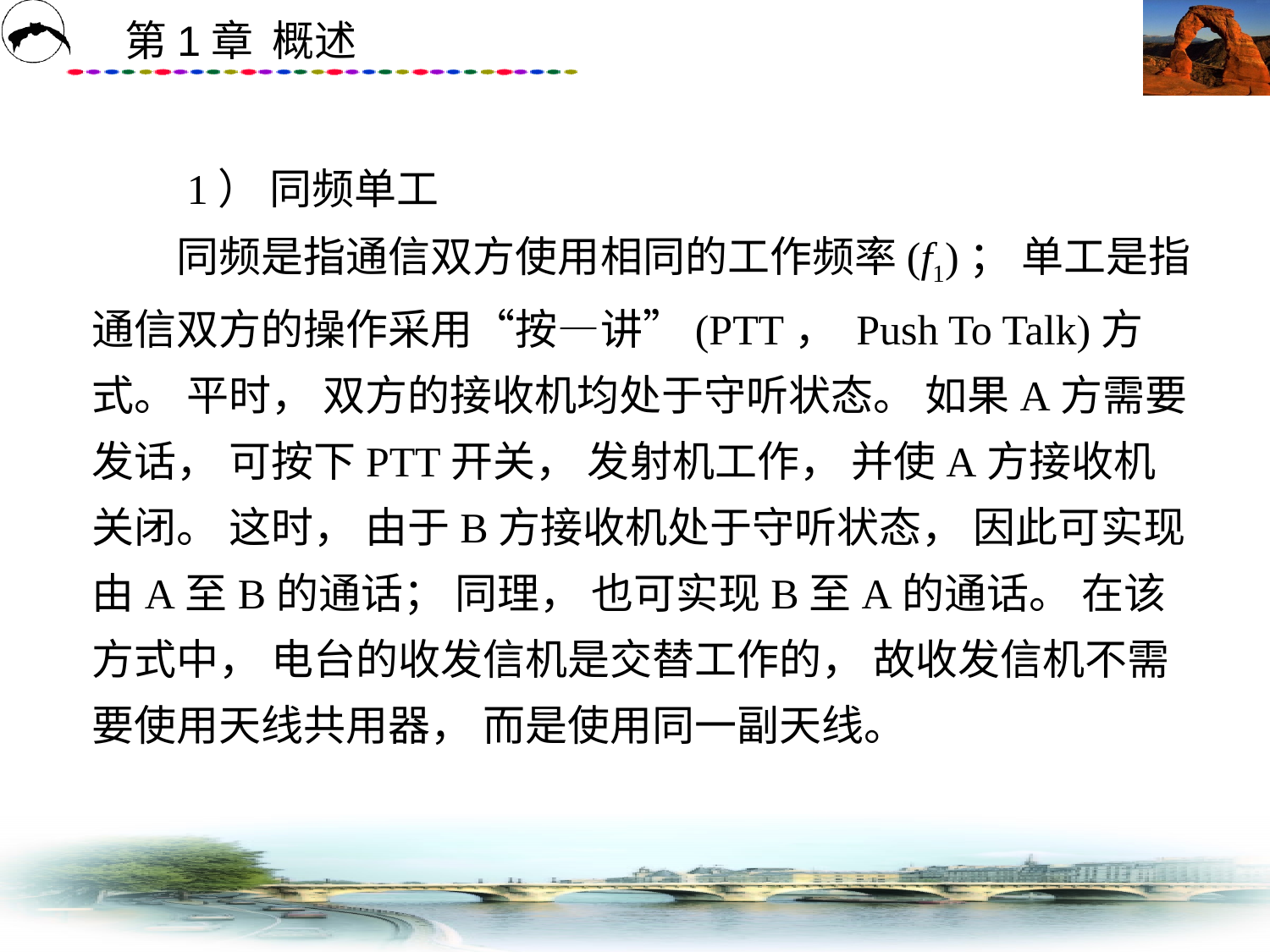

# 1） 同频单工 　　同频是指通信双方使用相同的工作频率(f1)； 单工是指通信双方的操作采用“按—讲”(PTT， Push To Talk)方式。 平时， 双方的接收机均处于守听状态。 如果A方需要发话， 可按下PTT开关， 发射机工作， 并使A方接收机关闭。 这时， 由于B方接收机处于守听状态， 因此可实现由A至B的通话； 同理， 也可实现B至A的通话。 在该方式中， 电台的收发信机是交替工作的， 故收发信机不需要使用天线共用器， 而是使用同一副天线。